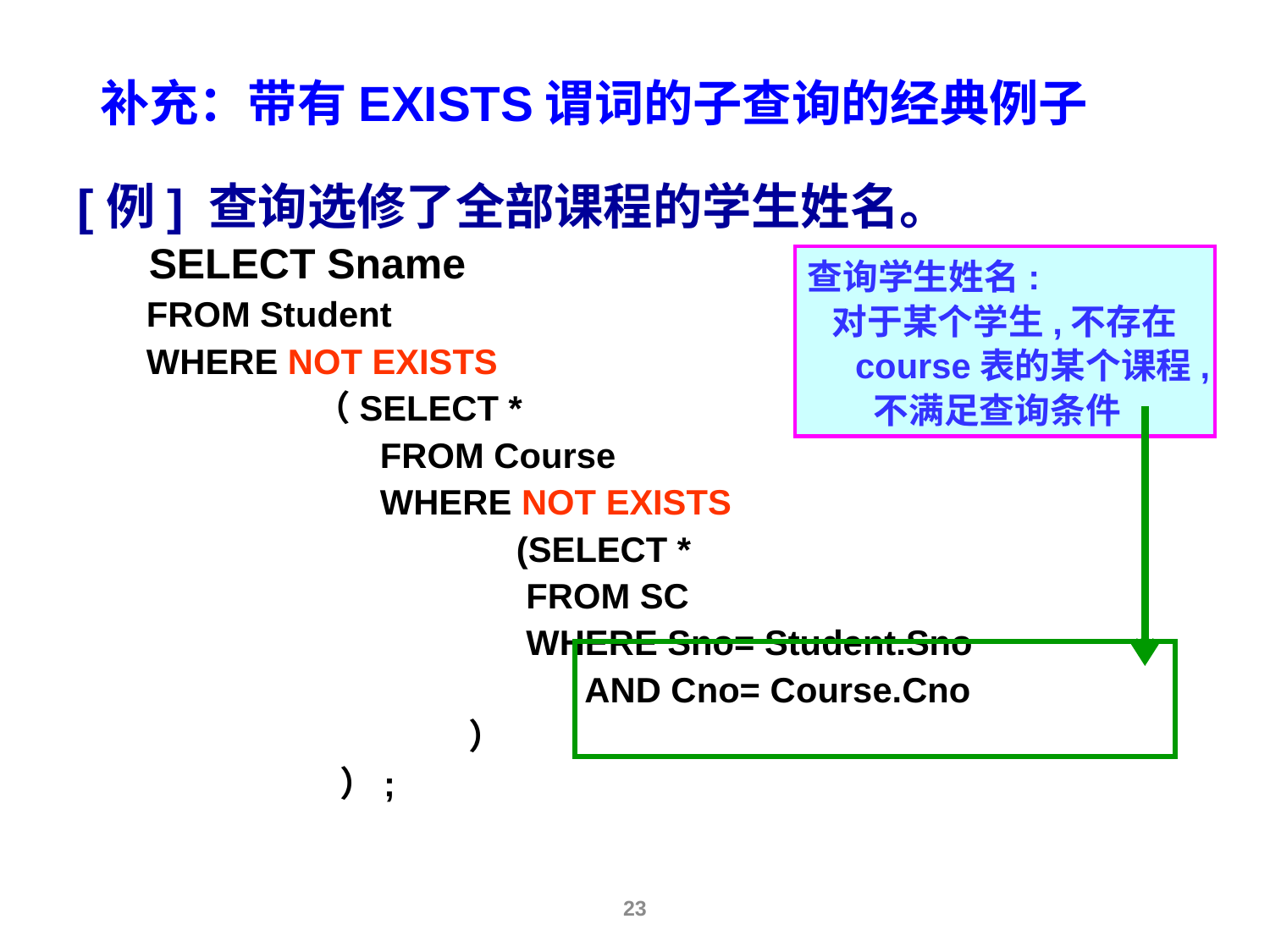

# 补充：带有EXISTS谓词的子查询的经典例子
[例] 查询选修了全部课程的学生姓名。
      SELECT Sname
FROM Student
WHERE NOT EXISTS
                    （SELECT *
                        FROM Course
                        WHERE NOT EXISTS
                                      (SELECT *
                                       FROM SC
                                       WHERE Sno= Student.Sno
                                             AND Cno= Course.Cno
                                       ）
                       ）;
查询学生姓名:
  对于某个学生,不存在course表的某个课程, 不满足查询条件

23